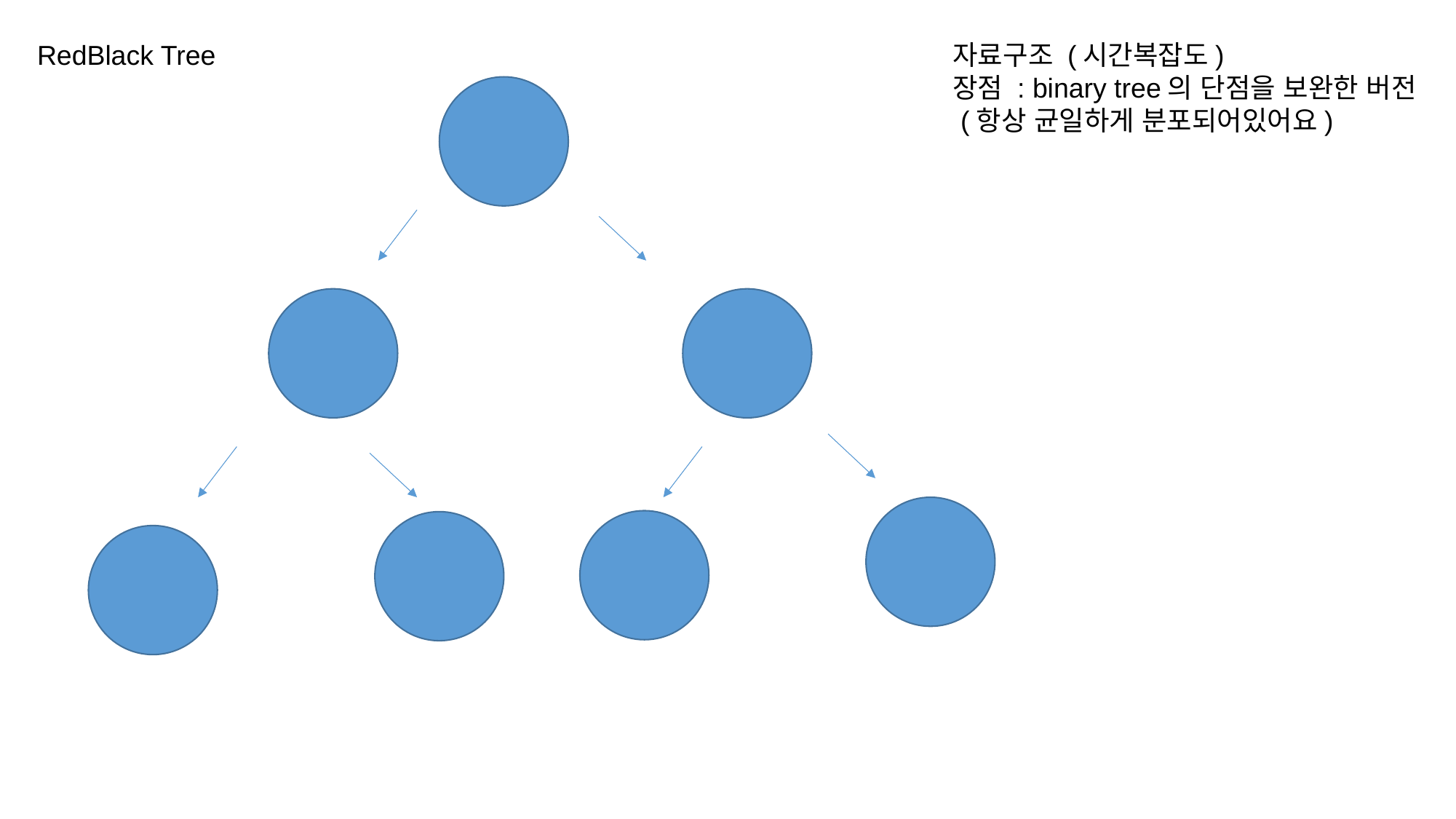

RedBlack Tree
자료구조 (시간복잡도)
장점 : binary tree의 단점을 보완한 버전
 (항상 균일하게 분포되어있어요)